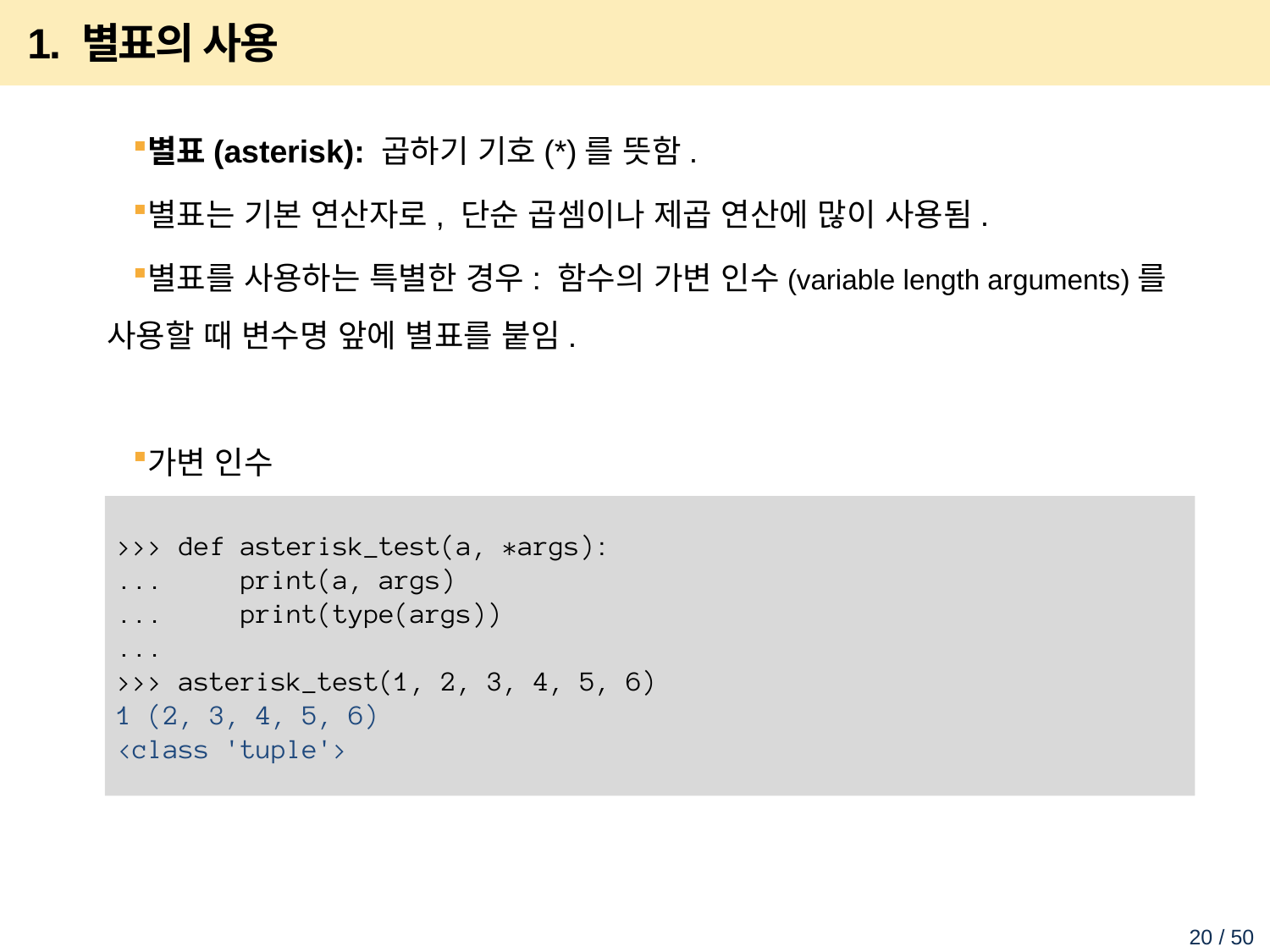

# 1. 별표의 사용
별표(asterisk): 곱하기 기호(*)를 뜻함.
별표는 기본 연산자로, 단순 곱셈이나 제곱 연산에 많이 사용됨.
별표를 사용하는 특별한 경우: 함수의 가변 인수(variable length arguments)를 사용할 때 변수명 앞에 별표를 붙임.

가변 인수
>>> def asterisk_test(a, *args):
...     print(a, args)
...     print(type(args))
...
>>> asterisk_test(1, 2, 3, 4, 5, 6)
1 (2, 3, 4, 5, 6)
<class 'tuple'>